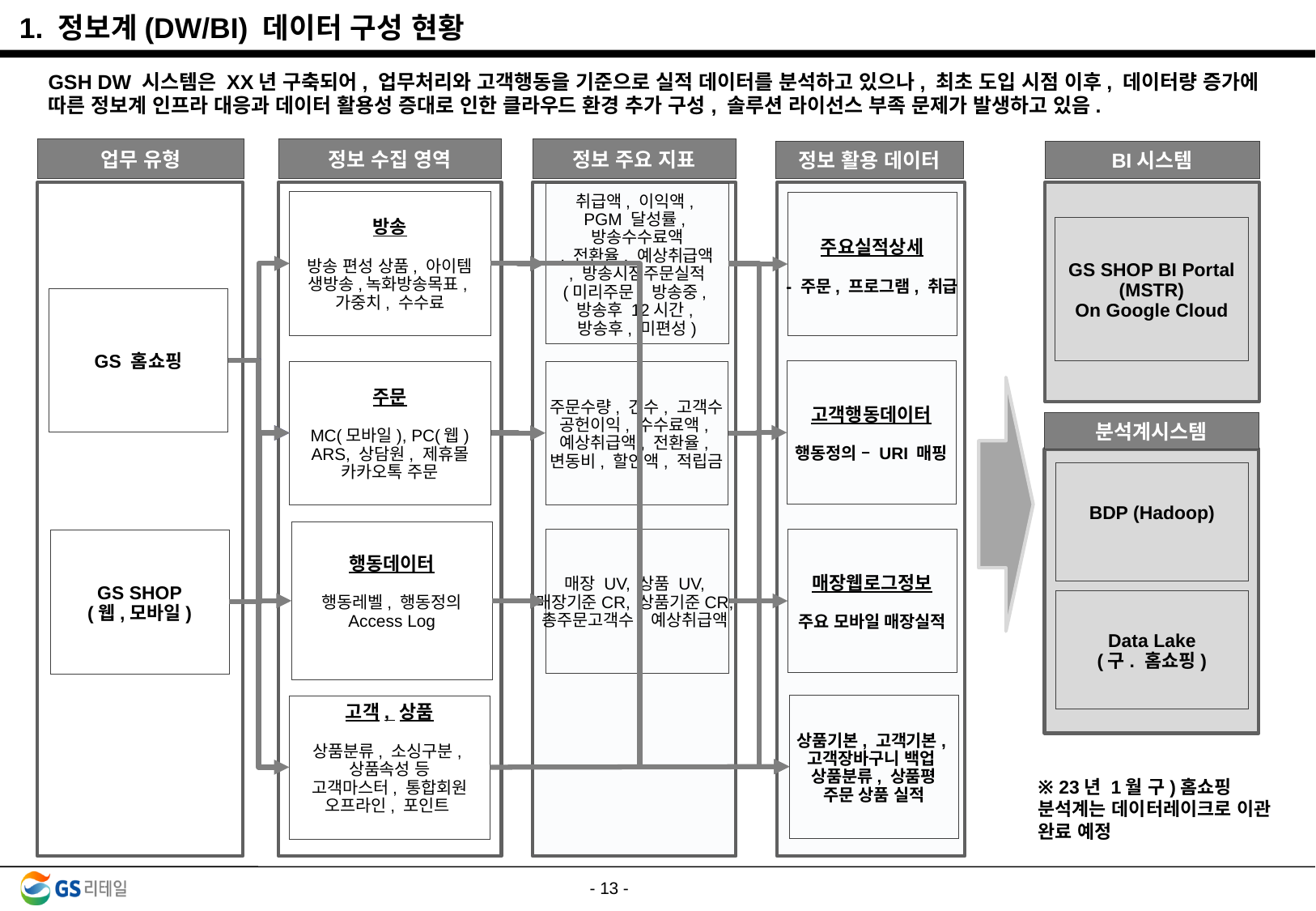

1. 정보계(DW/BI) 데이터 구성 현황
GSH DW 시스템은 XX년 구축되어, 업무처리와 고객행동을 기준으로 실적 데이터를 분석하고 있으나, 최초 도입 시점 이후, 데이터량 증가에 따른 정보계 인프라 대응과 데이터 활용성 증대로 인한 클라우드 환경 추가 구성, 솔루션 라이선스 부족 문제가 발생하고 있음.
업무 유형
정보 수집 영역
정보 주요 지표
정보 활용 데이터
BI시스템

취급액, 이익액,
PGM 달성률,
방송수수료액
, 전환율, 예상취급액
, 방송시점주문실적
(미리주문, 방송중,
방송후 12시간,
방송후, 미편성)
방송

방송 편성 상품, 아이템
생방송,녹화방송목표,
가중치, 수수료

주요실적상세

- 주문, 프로그램, 취급

GS SHOP BI Portal
(MSTR)
On Google Cloud
GS 홈쇼핑
고객행동데이터

행동정의 – URI 매핑
주문

MC(모바일), PC(웹)
ARS, 상담원, 제휴몰
카카오톡 주문
주문수량, 건수, 고객수
공헌이익, 수수료액,
예상취급액, 전환율,
변동비, 할인액, 적립금

분석계시스템

BDP (Hadoop)

행동데이터

행동레벨, 행동정의
Access Log

매장웹로그정보

주요 모바일 매장실적
매장 UV, 상품 UV,
매장기준CR, 상품기준CR,
총주문고객수, 예상취급액
GS SHOP
(웹,모바일)
Data Lake
(구. 홈쇼핑)
상품기본, 고객기본,
고객장바구니 백업
상품분류, 상품평
주문 상품 실적
고객, 상품

상품분류, 소싱구분,
상품속성 등
고객마스터, 통합회원
오프라인, 포인트

※ 23년 1월 구)홈쇼핑 분석계는 데이터레이크로 이관 완료 예정
- 13 -